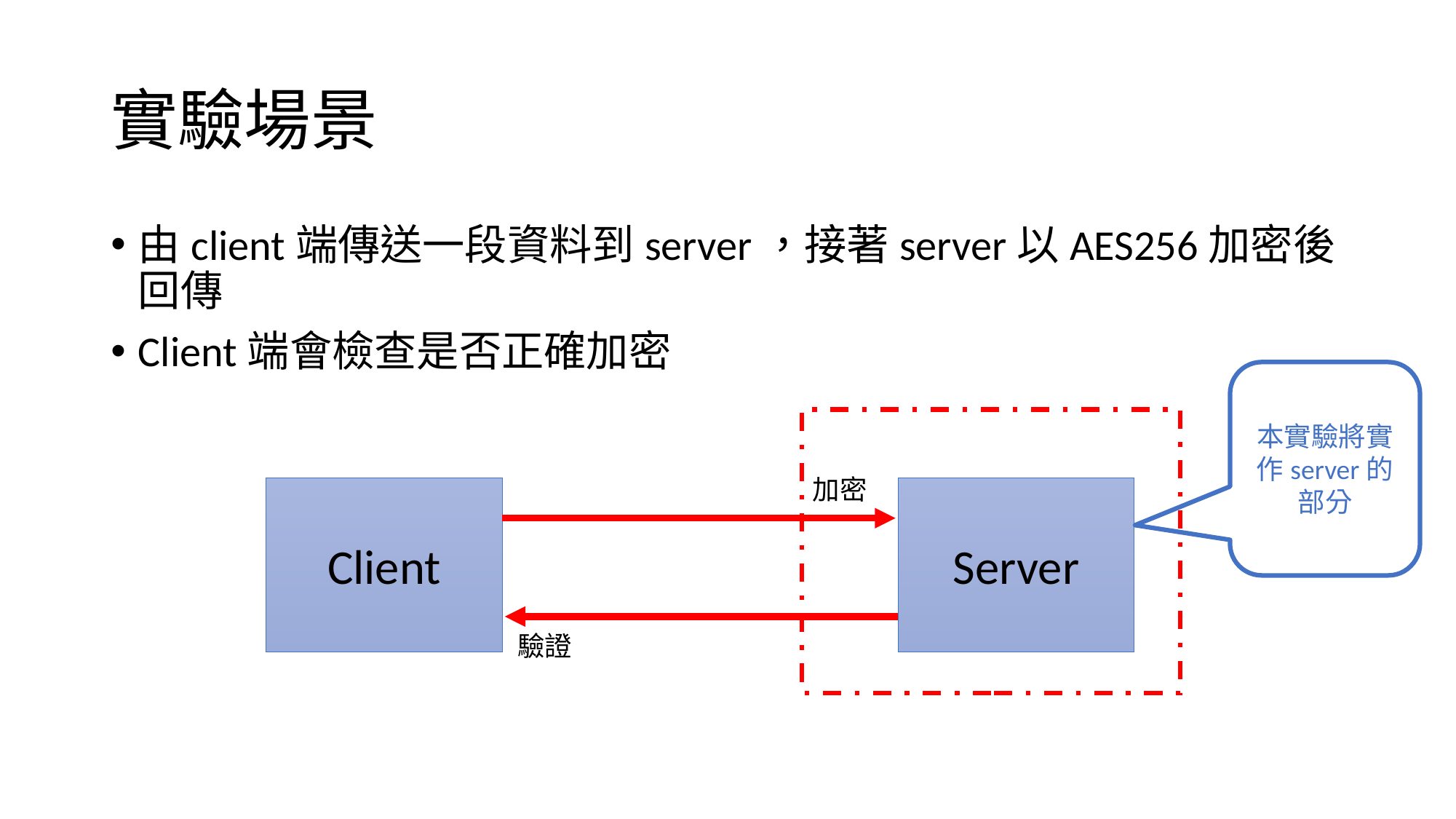

# 實驗場景
由client端傳送一段資料到server，接著server以AES256加密後回傳
Client端會檢查是否正確加密
本實驗將實作server的部分

加密
Server
Client
驗證